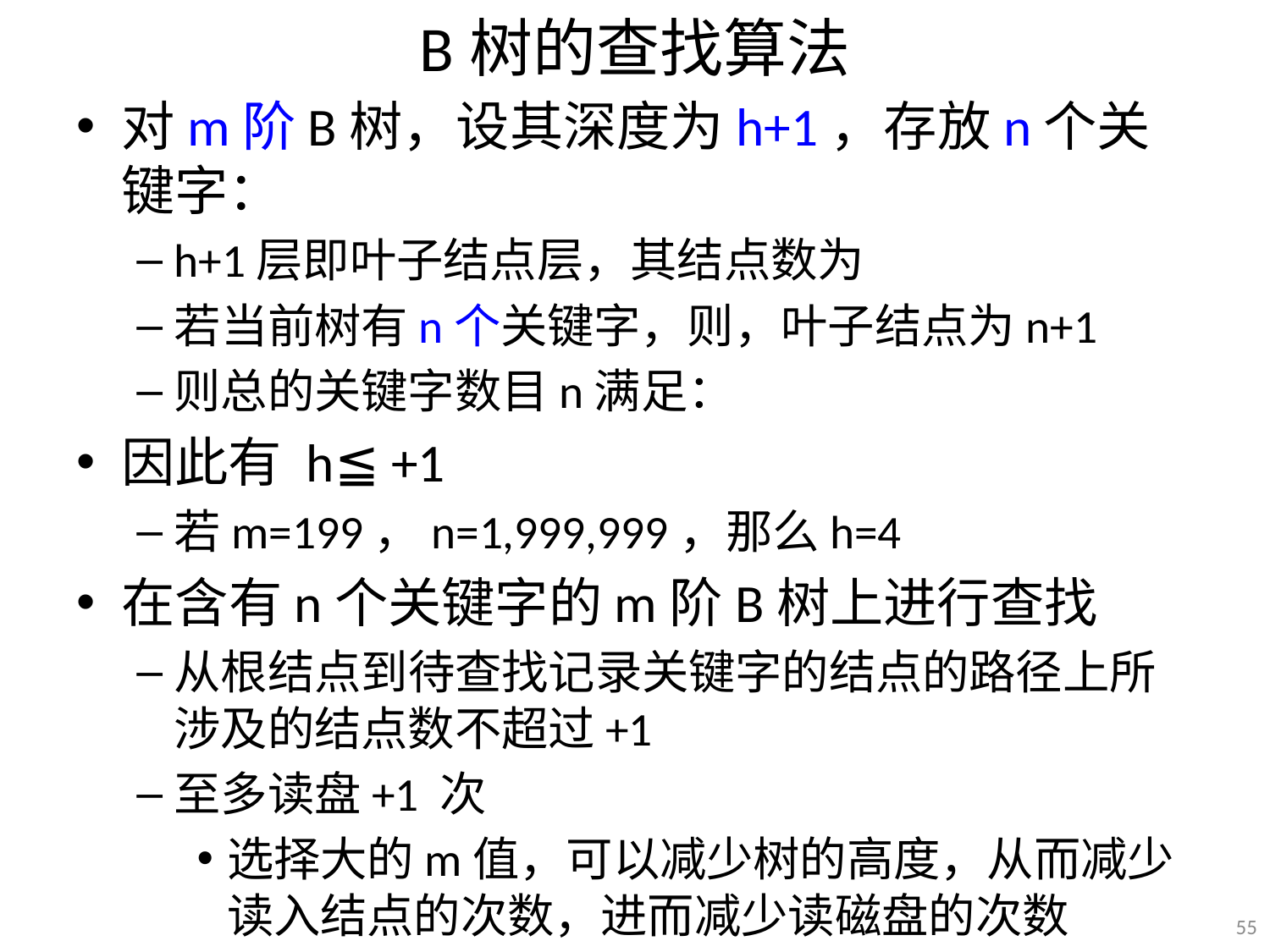

# B树的查找算法
对m阶B树，设其深度为h+1，存放n个关键字：
h+1层即叶子结点层，其结点数为
若当前树有n个关键字，则，叶子结点为n+1
则总的关键字数目n满足：
因此有 h≦ +1
若m=199，n=1,999,999，那么h=4
在含有n个关键字的m阶B树上进行查找
从根结点到待查找记录关键字的结点的路径上所涉及的结点数不超过+1
至多读盘+1 次
选择大的m值，可以减少树的高度，从而减少读入结点的次数，进而减少读磁盘的次数

55